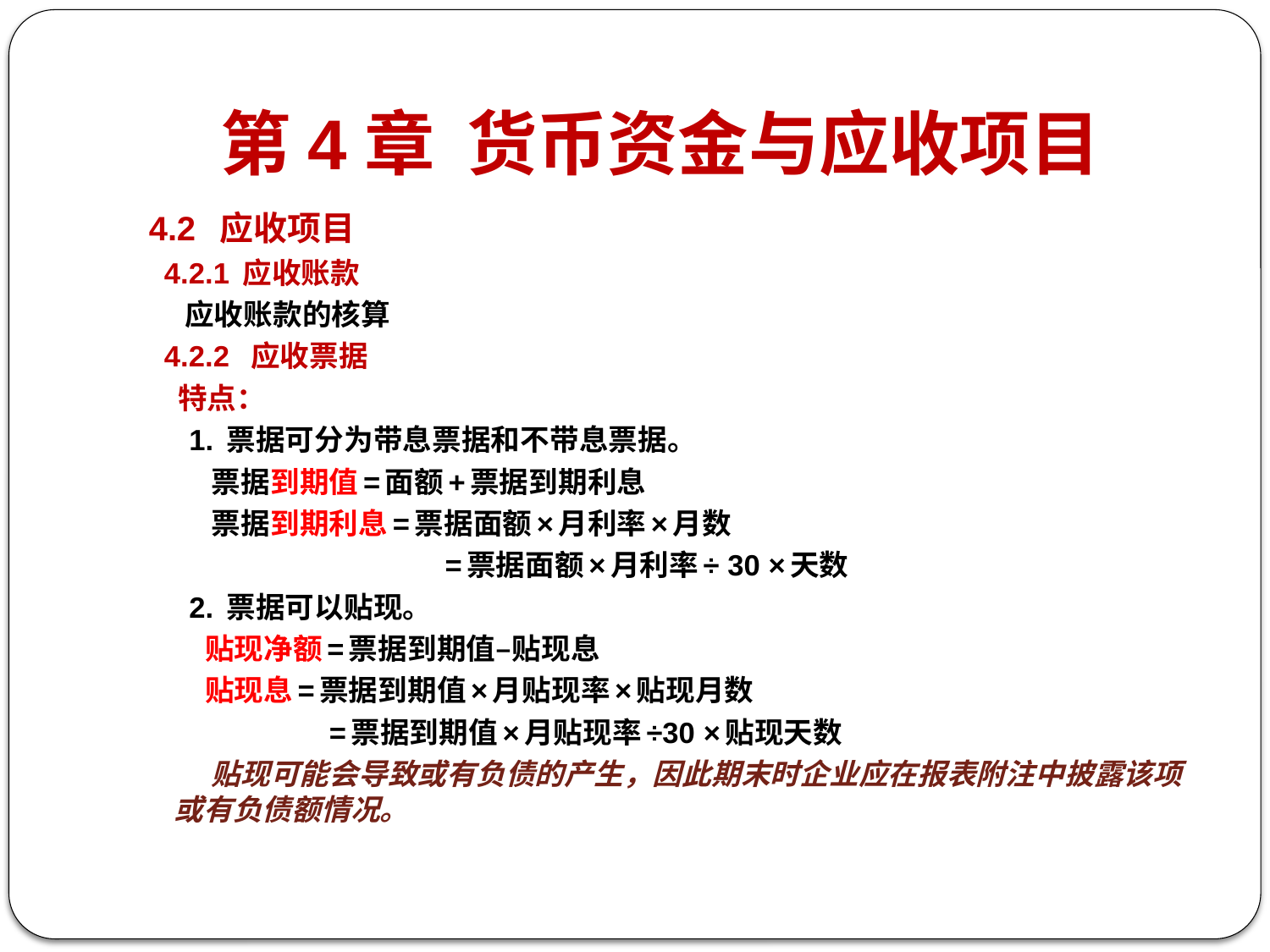

# 第4章  货币资金与应收项目
 4.2  应收项目
   4.2.1 应收账款
      应收账款的核算
   4.2.2  应收票据
     特点：
      1. 票据可分为带息票据和不带息票据。
          票据到期值=面额+票据到期利息
          票据到期利息=票据面额×月利率×月数
                                     =票据面额×月利率÷ 30 ×天数
      2. 票据可以贴现。
         贴现净额=票据到期值–贴现息
         贴现息=票据到期值×月贴现率×贴现月数
                       =票据到期值×月贴现率÷30 ×贴现天数
          贴现可能会导致或有负债的产生，因此期末时企业应在报表附注中披露该项或有负债额情况。